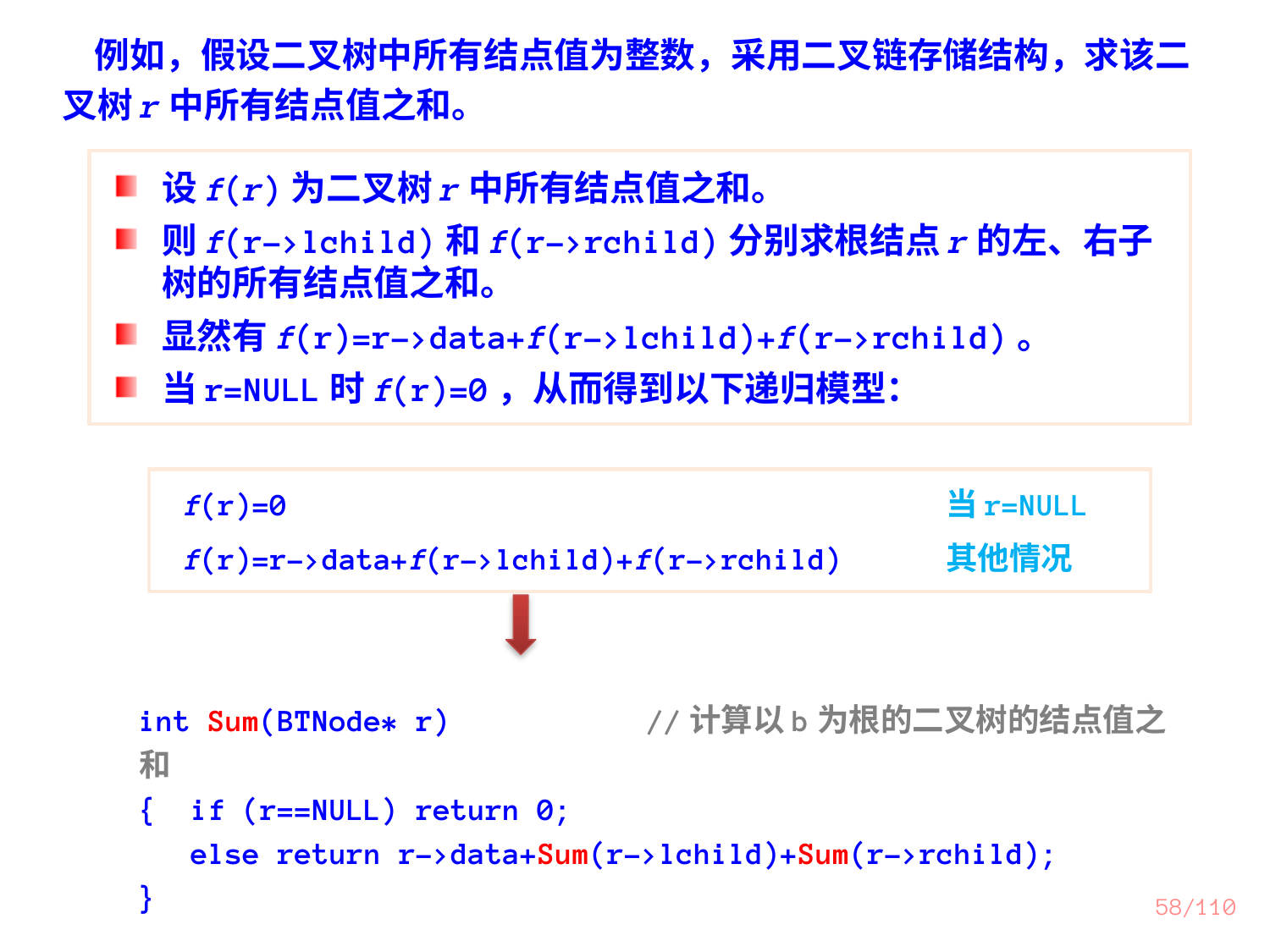

例如，假设二叉树中所有结点值为整数，采用二叉链存储结构，求该二叉树r中所有结点值之和。
设f(r)为二叉树r中所有结点值之和。
则f(r->lchild)和f(r->rchild)分别求根结点r的左、右子树的所有结点值之和。
显然有f(r)=r->data+f(r->lchild)+f(r->rchild)。
当r=NULL时f(r)=0，从而得到以下递归模型：
f(r)=0						当r=NULL
f(r)=r->data+f(r->lchild)+f(r->rchild)	其他情况

int Sum(BTNode* r)		//计算以b为根的二叉树的结点值之和
{  if (r==NULL) return 0;
   else return r->data+Sum(r->lchild)+Sum(r->rchild);
}
58/110